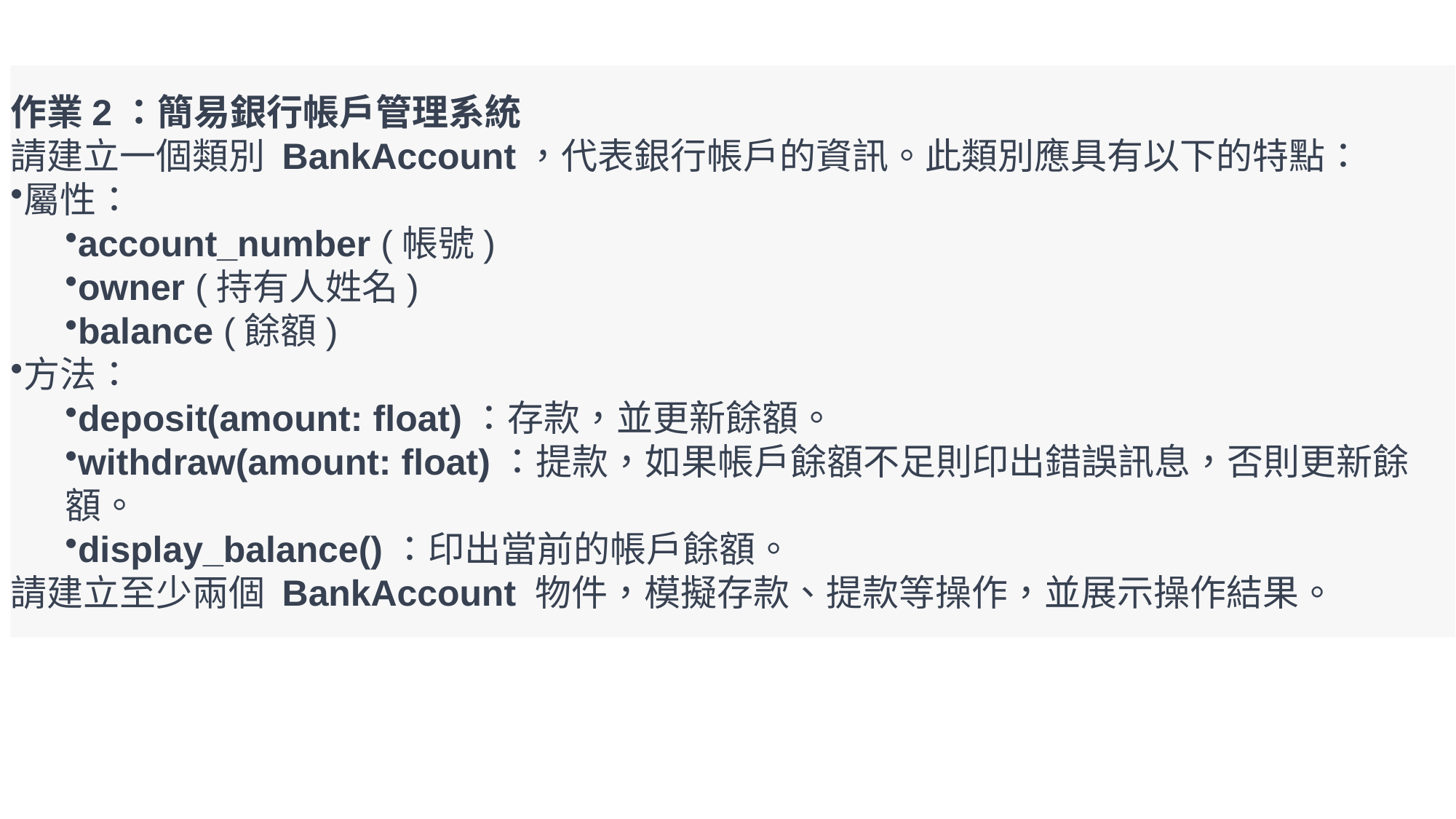

作業2：簡易銀行帳戶管理系統
請建立一個類別 BankAccount，代表銀行帳戶的資訊。此類別應具有以下的特點：
屬性：
account_number (帳號)
owner (持有人姓名)
balance (餘額)
方法：
deposit(amount: float)：存款，並更新餘額。
withdraw(amount: float)：提款，如果帳戶餘額不足則印出錯誤訊息，否則更新餘額。
display_balance()：印出當前的帳戶餘額。
請建立至少兩個 BankAccount 物件，模擬存款、提款等操作，並展示操作結果。